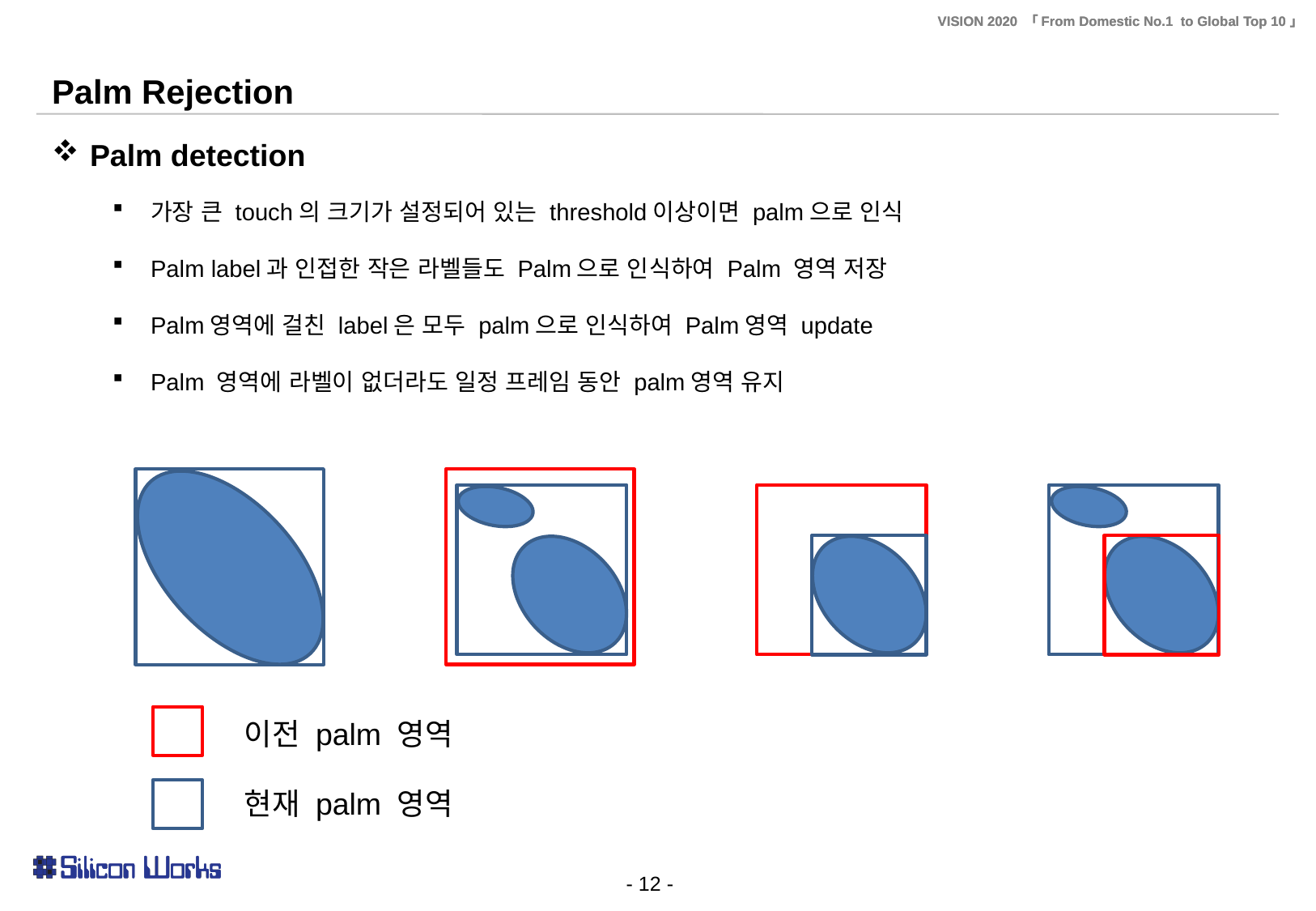

Palm Rejection
Palm detection

가장 큰 touch의 크기가 설정되어 있는 threshold이상이면 palm으로 인식

Palm label과 인접한 작은 라벨들도 Palm으로 인식하여 Palm 영역 저장

Palm영역에 걸친 label은 모두 palm으로 인식하여 Palm영역 update

Palm 영역에 라벨이 없더라도 일정 프레임 동안 palm영역 유지

이전 palm 영역
현재 palm 영역